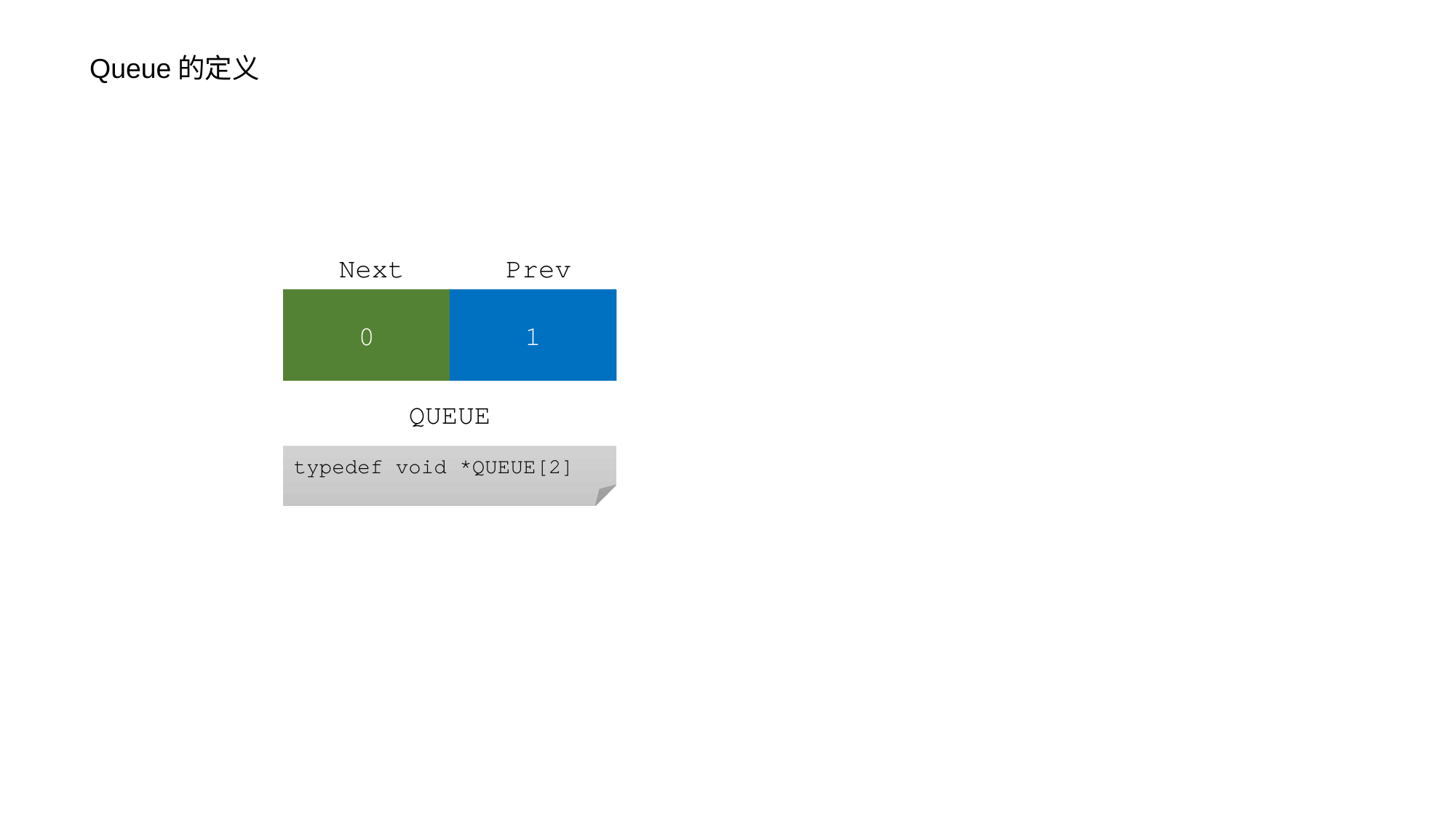

Queue的定义
Next
Prev
1
0
QUEUE
typedef void *QUEUE[2]